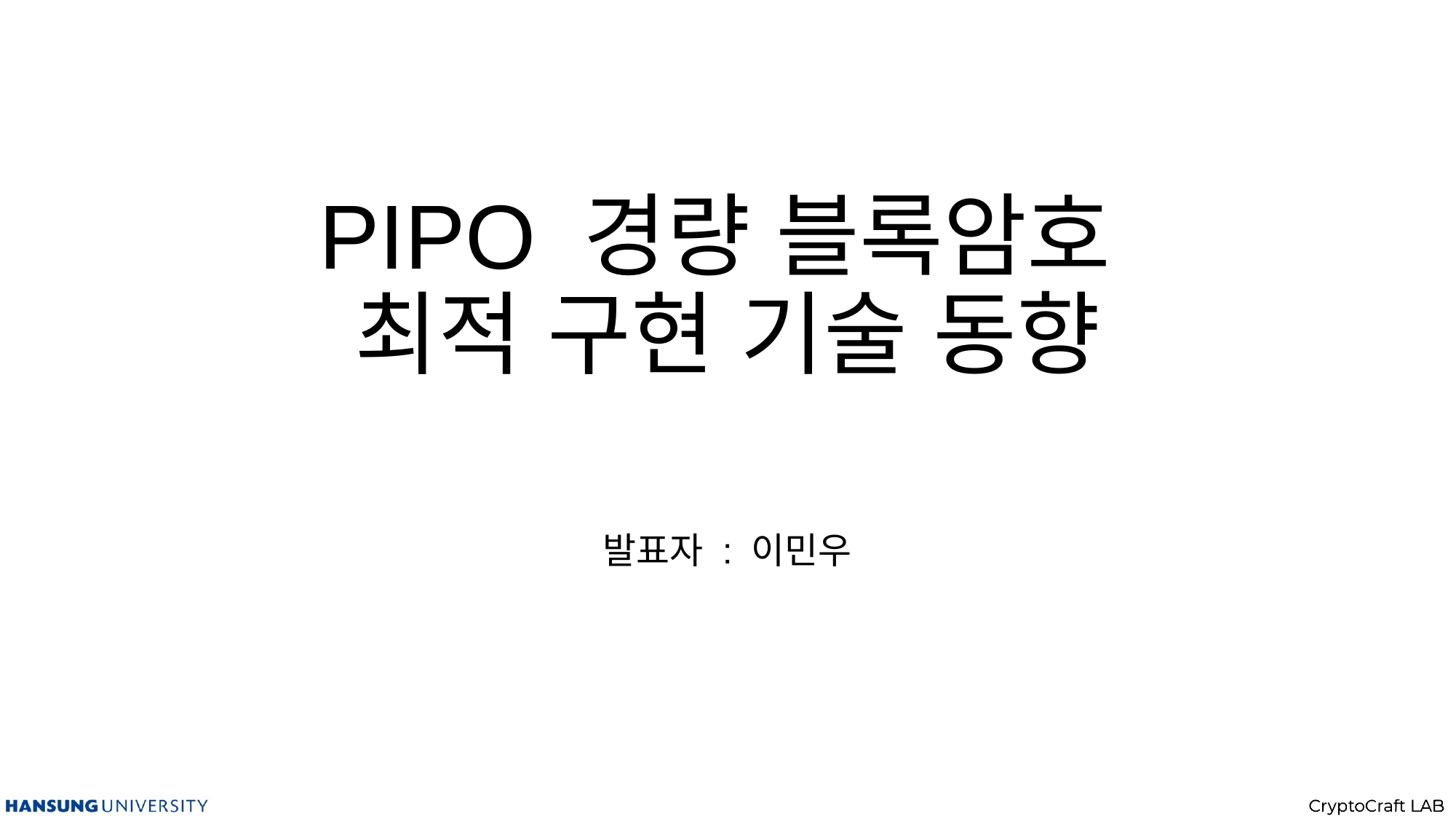

# PIPO 경량 블록암호 최적 구현 기술 동향
발표자 : 이민우